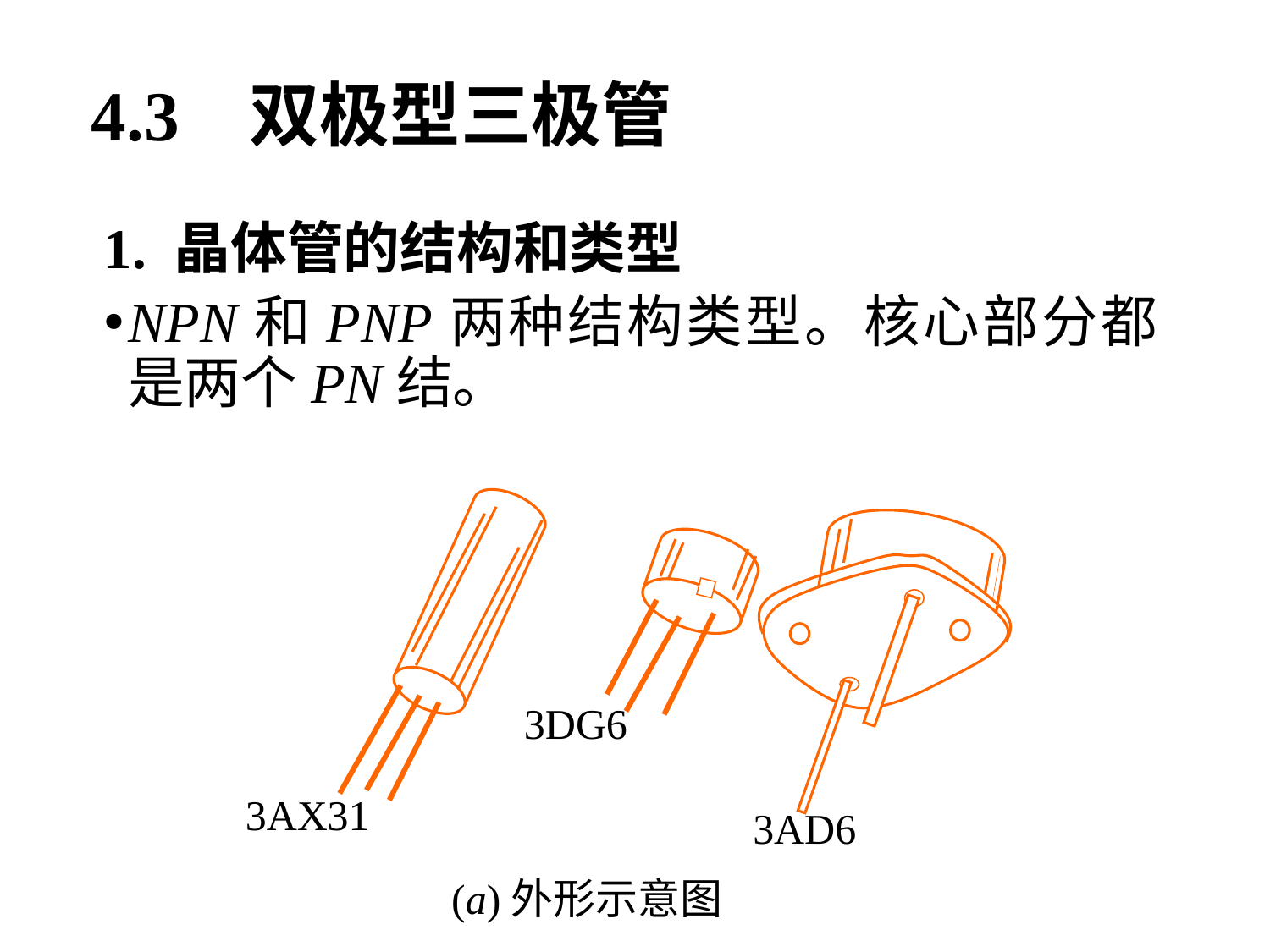

# 4.3   双极型三极管
1. 晶体管的结构和类型
NPN和PNP两种结构类型。核心部分都是两个PN结。

3AX31

3AD6

3DG6
(a)外形示意图